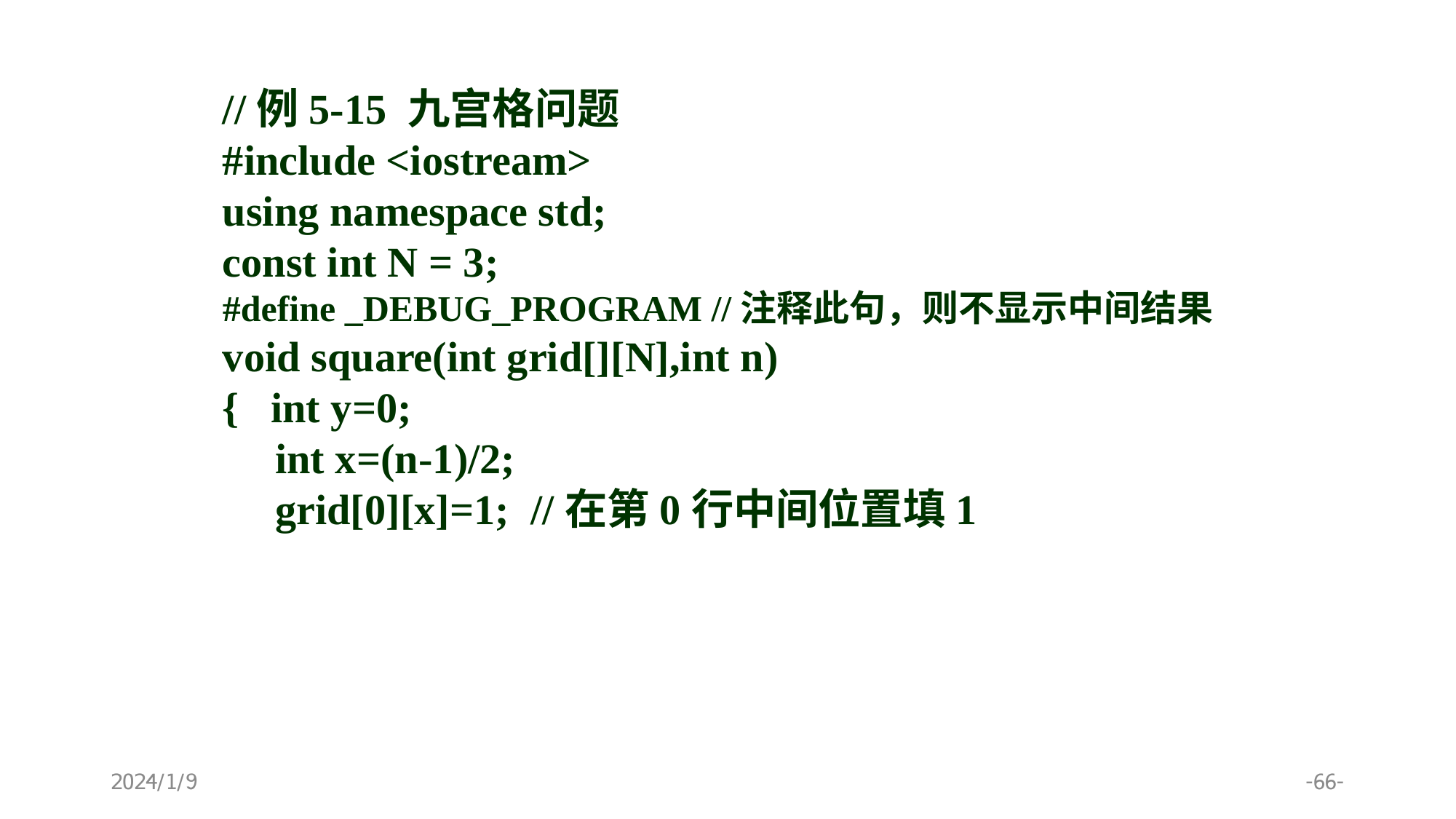

//例5-15 九宫格问题
#include <iostream>
using namespace std;
const int N = 3;
#define _DEBUG_PROGRAM //注释此句，则不显示中间结果
void square(int grid[][N],int n)
{   int y=0;
     int x=(n-1)/2;
     grid[0][x]=1;  //在第0行中间位置填1
2024/1/9
-66-